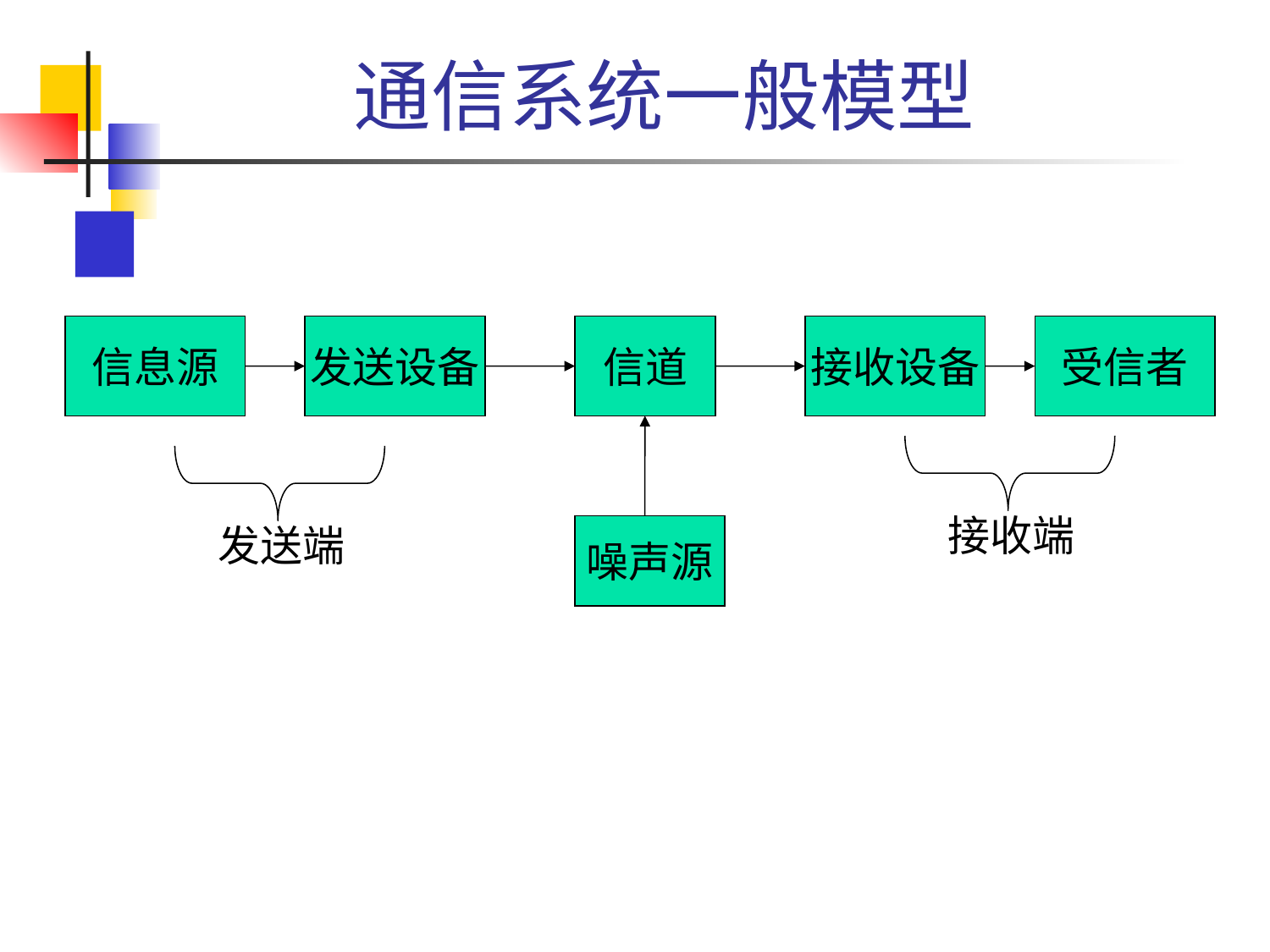

# 通信系统一般模型
信息源
发送设备
信道
接收设备
受信者

接收端
发送端
噪声源